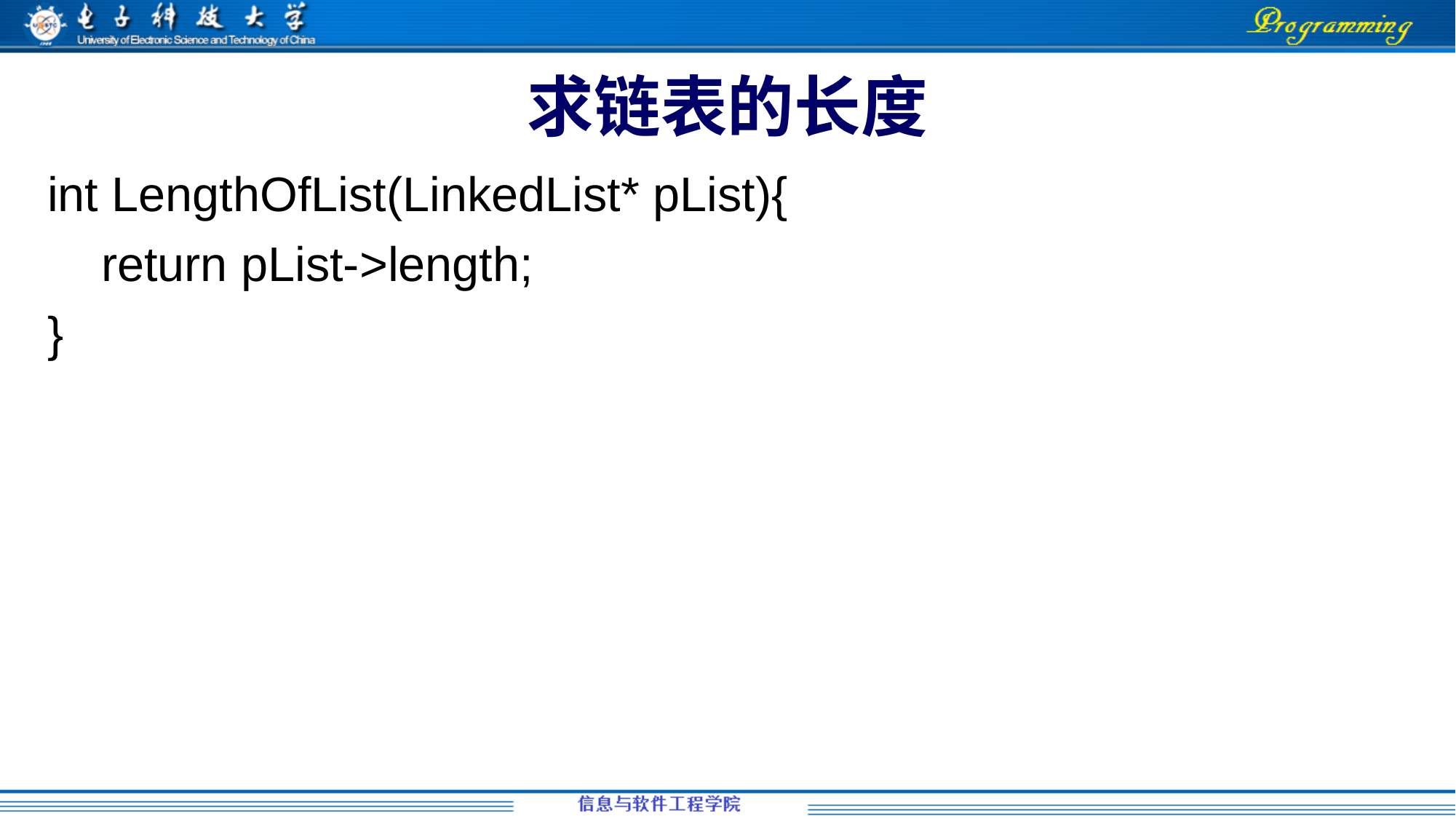

# 求链表的长度
int LengthOfList(LinkedList* pList){
    return pList->length;
}